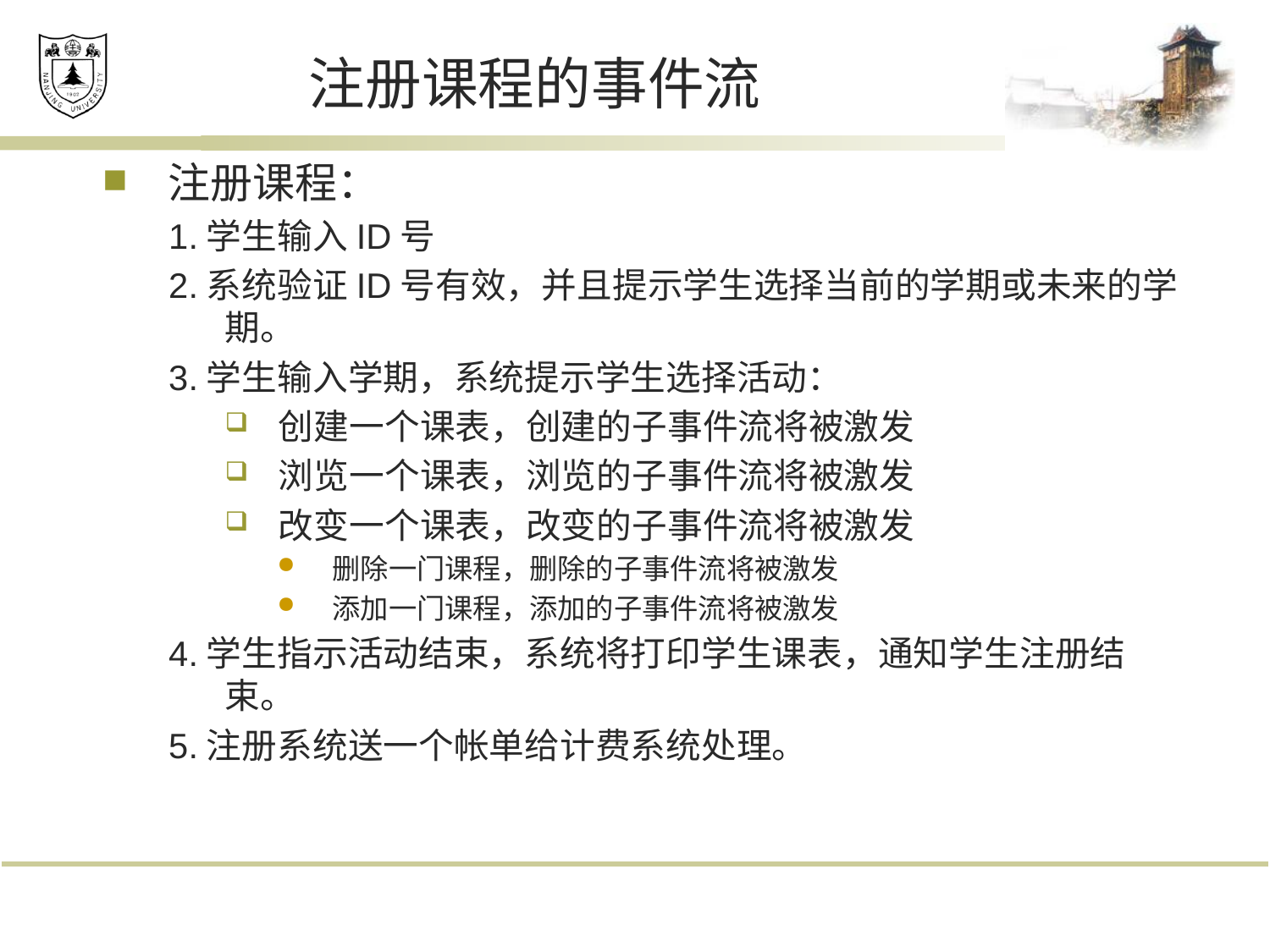

# 注册课程的事件流
注册课程：
1.学生输入ID号
2.系统验证ID号有效，并且提示学生选择当前的学期或未来的学期。
3.学生输入学期，系统提示学生选择活动：
创建一个课表，创建的子事件流将被激发
浏览一个课表，浏览的子事件流将被激发
改变一个课表，改变的子事件流将被激发
删除一门课程，删除的子事件流将被激发
添加一门课程，添加的子事件流将被激发
4.学生指示活动结束，系统将打印学生课表，通知学生注册结束。
5.注册系统送一个帐单给计费系统处理。